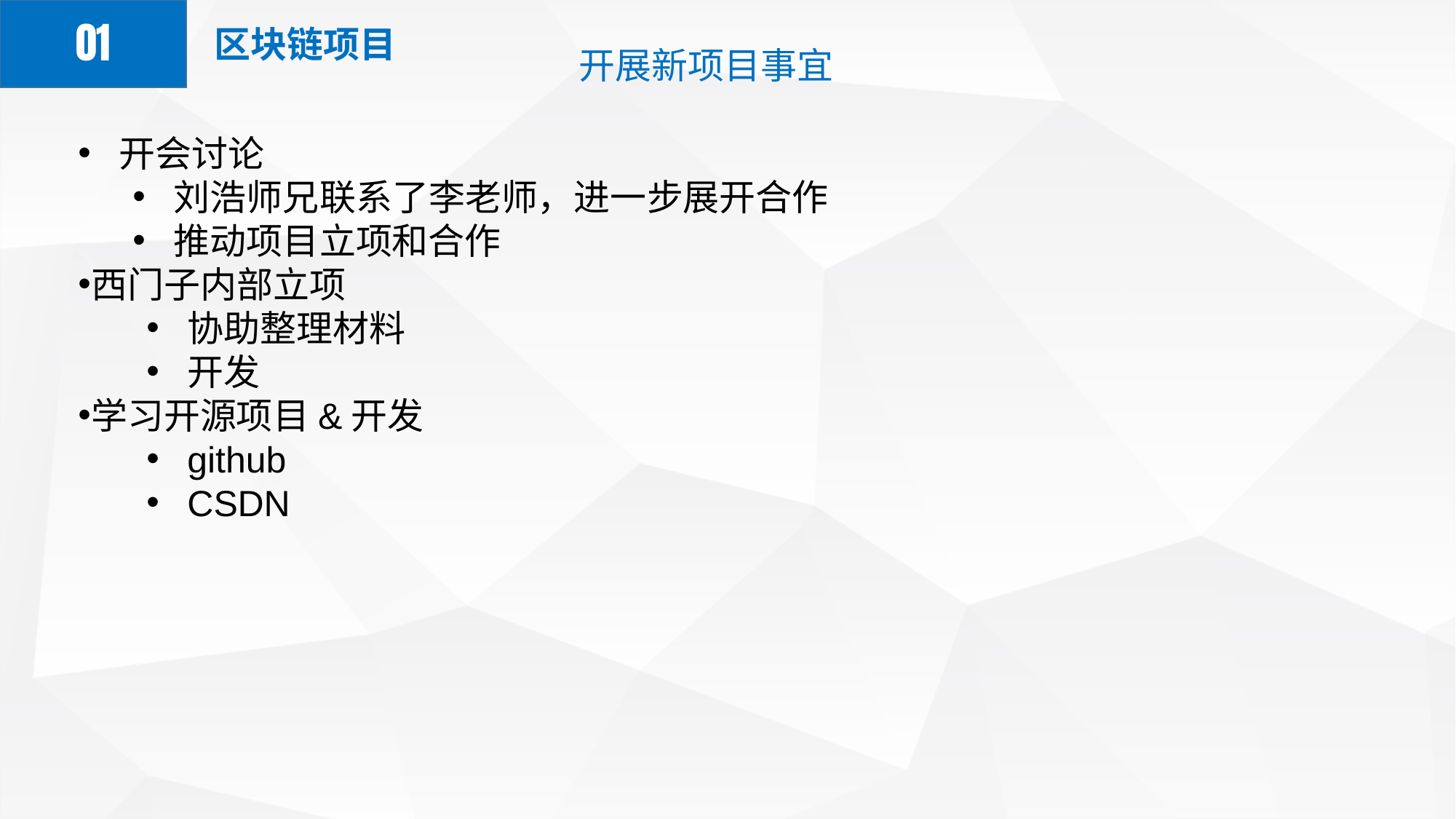

区块链项目
01
开展新项目事宜
开会讨论
刘浩师兄联系了李老师，进一步展开合作
推动项目立项和合作
西门子内部立项
协助整理材料
开发
学习开源项目&开发
github
CSDN